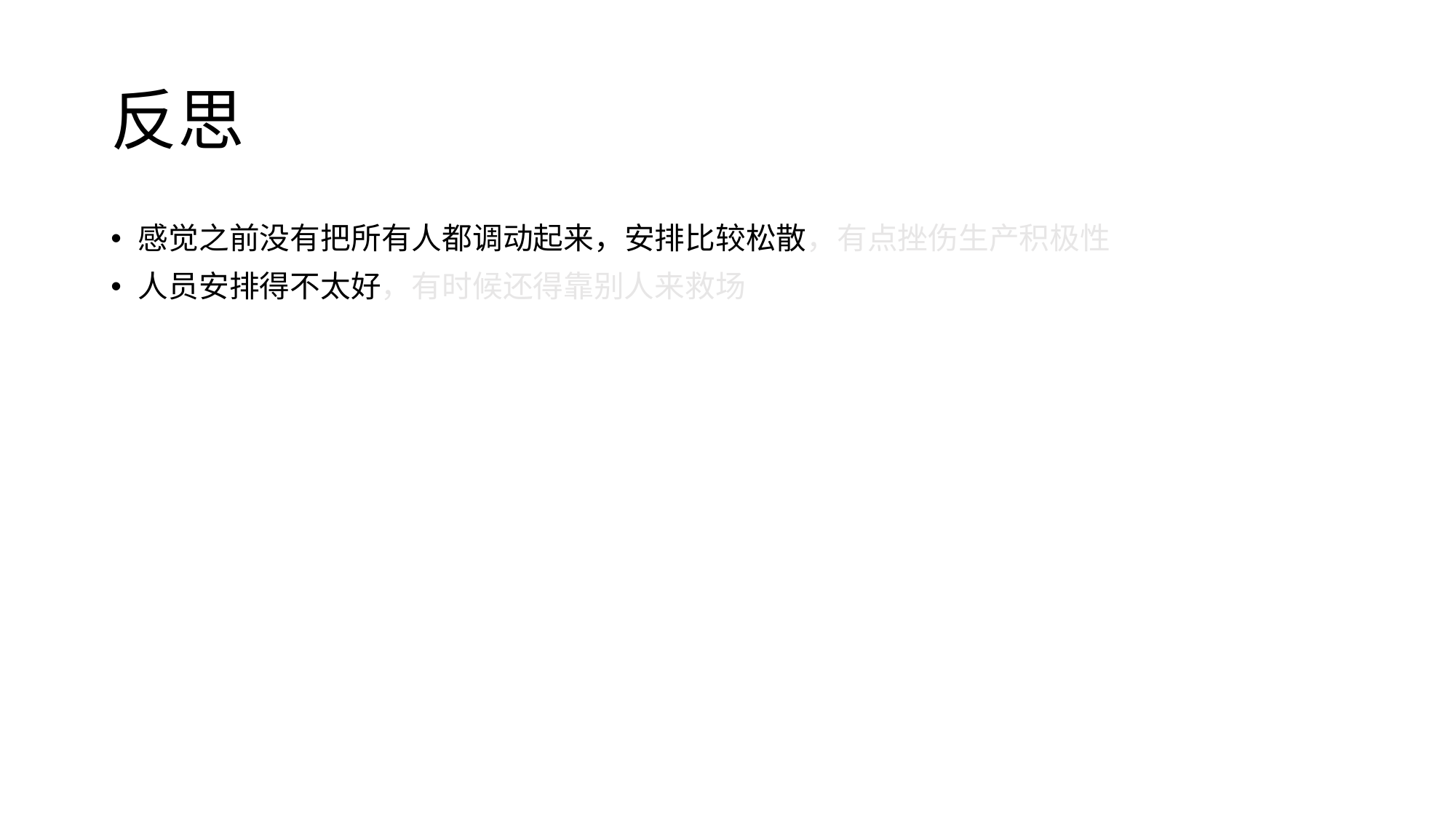

# 反思
感觉之前没有把所有人都调动起来，安排比较松散，有点挫伤生产积极性
人员安排得不太好，有时候还得靠别人来救场